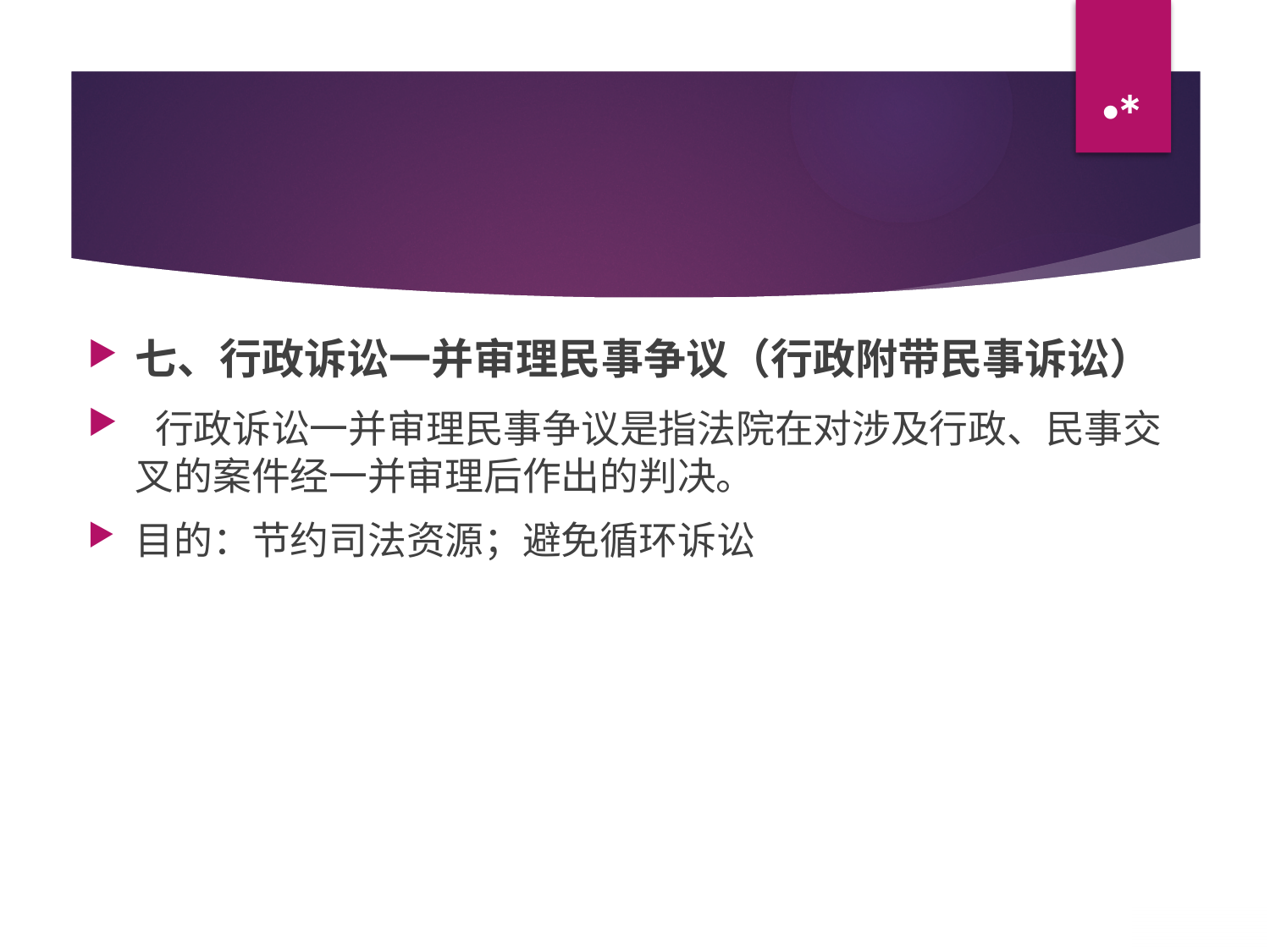

*
#
七、行政诉讼一并审理民事争议（行政附带民事诉讼）
 行政诉讼一并审理民事争议是指法院在对涉及行政、民事交叉的案件经一并审理后作出的判决。
目的：节约司法资源；避免循环诉讼